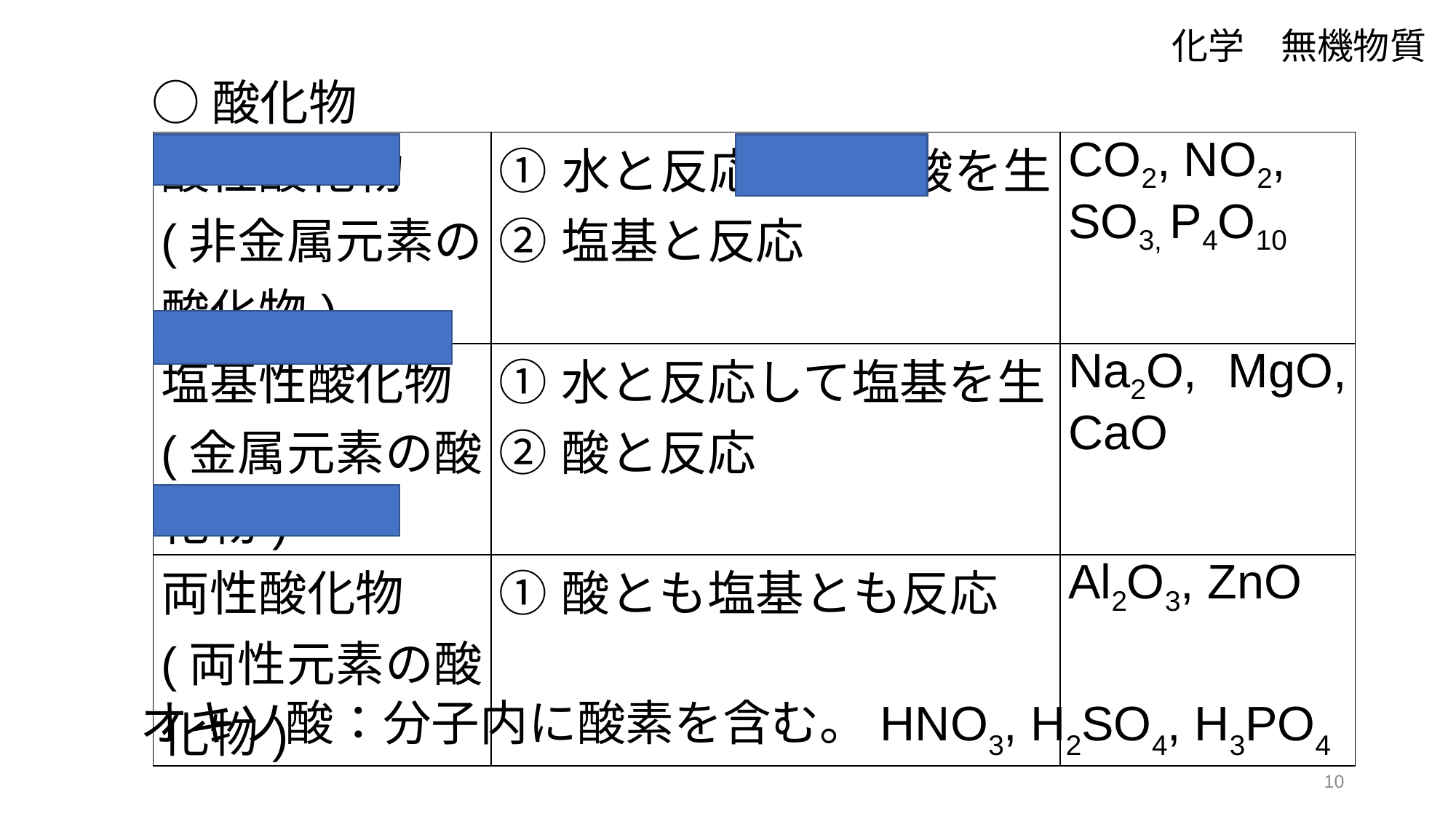

化学　無機物質
○酸化物

| 酸性酸化物 (非金属元素の酸化物) | ①水と反応オキソ酸を生 ②塩基と反応 | CO2, NO2, SO3, P4O10 |
| --- | --- | --- |
| 塩基性酸化物 (金属元素の酸化物) | ①水と反応して塩基を生 ②酸と反応 | Na2O, MgO, CaO |
| 両性酸化物 (両性元素の酸化物) | ①酸とも塩基とも反応 | Al2O3, ZnO |

オキソ酸：分子内に酸素を含む。HNO3, H2SO4, H3PO4
10